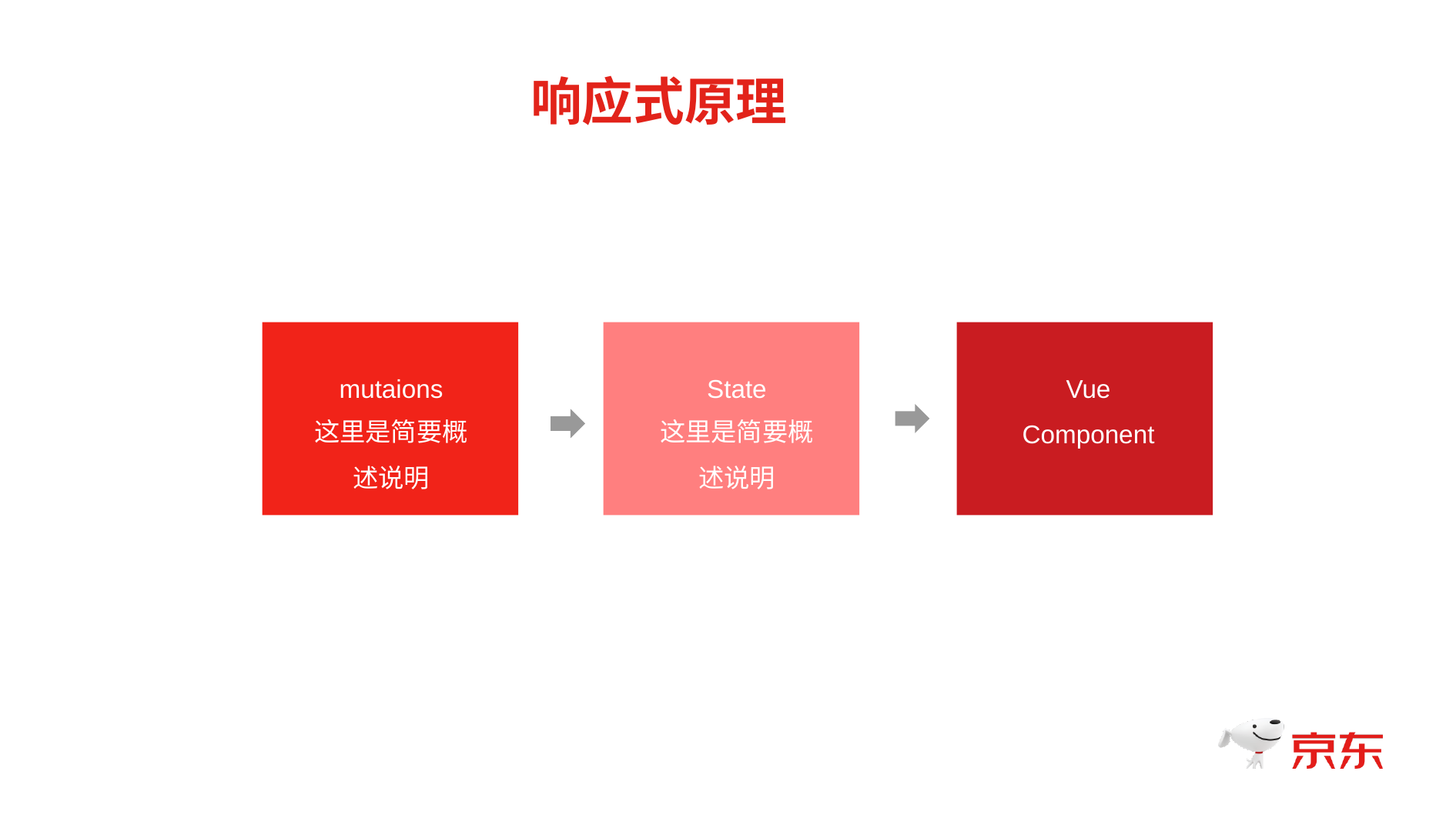

响应式原理

mutaions
这里是简要概述说明
State
这里是简要概述说明
Vue Component
YOUR TITLE